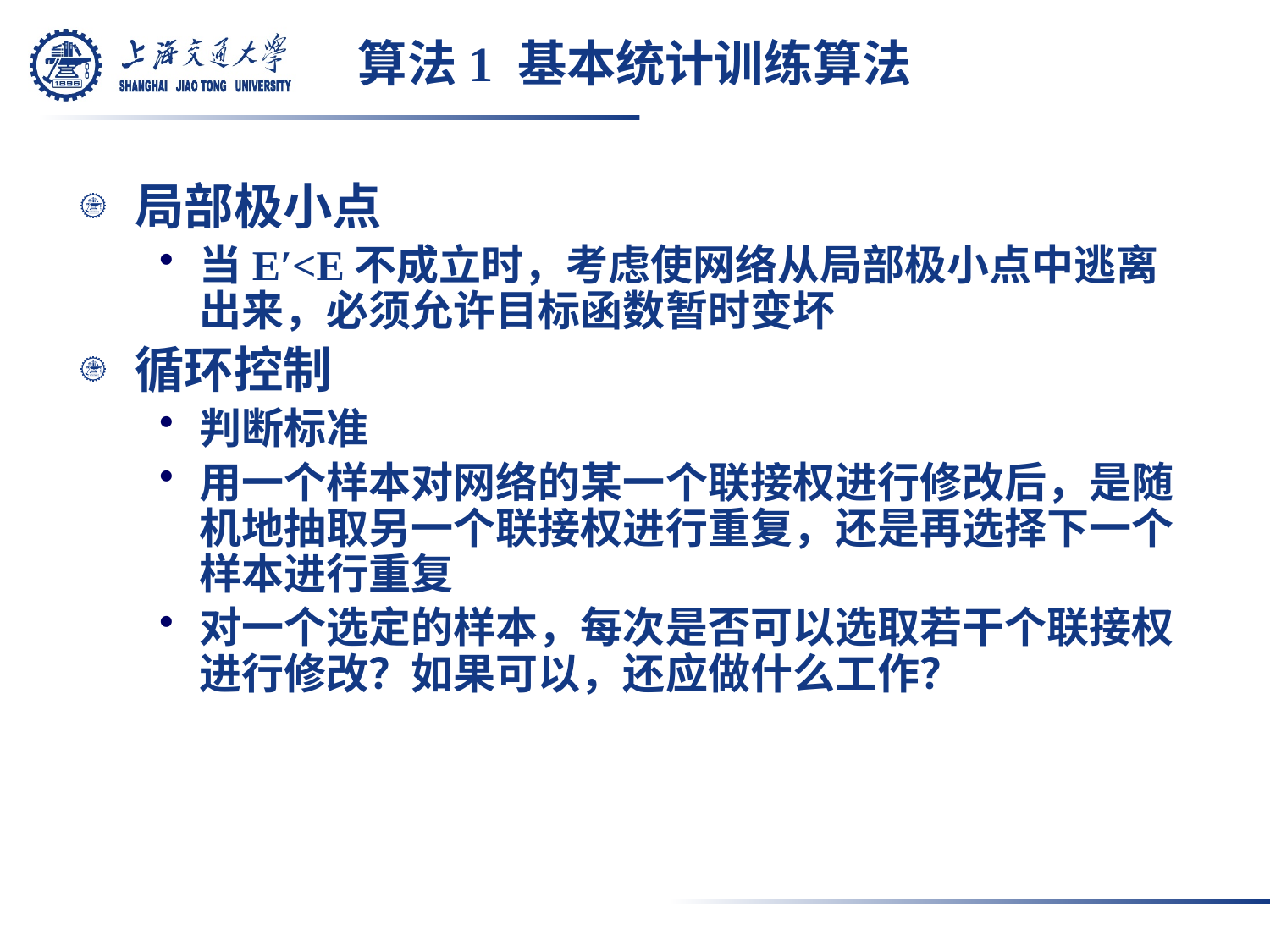

# 算法1 基本统计训练算法
局部极小点
当E′<E不成立时，考虑使网络从局部极小点中逃离出来，必须允许目标函数暂时变坏
循环控制
判断标准
用一个样本对网络的某一个联接权进行修改后，是随机地抽取另一个联接权进行重复，还是再选择下一个样本进行重复
对一个选定的样本，每次是否可以选取若干个联接权进行修改？如果可以，还应做什么工作？